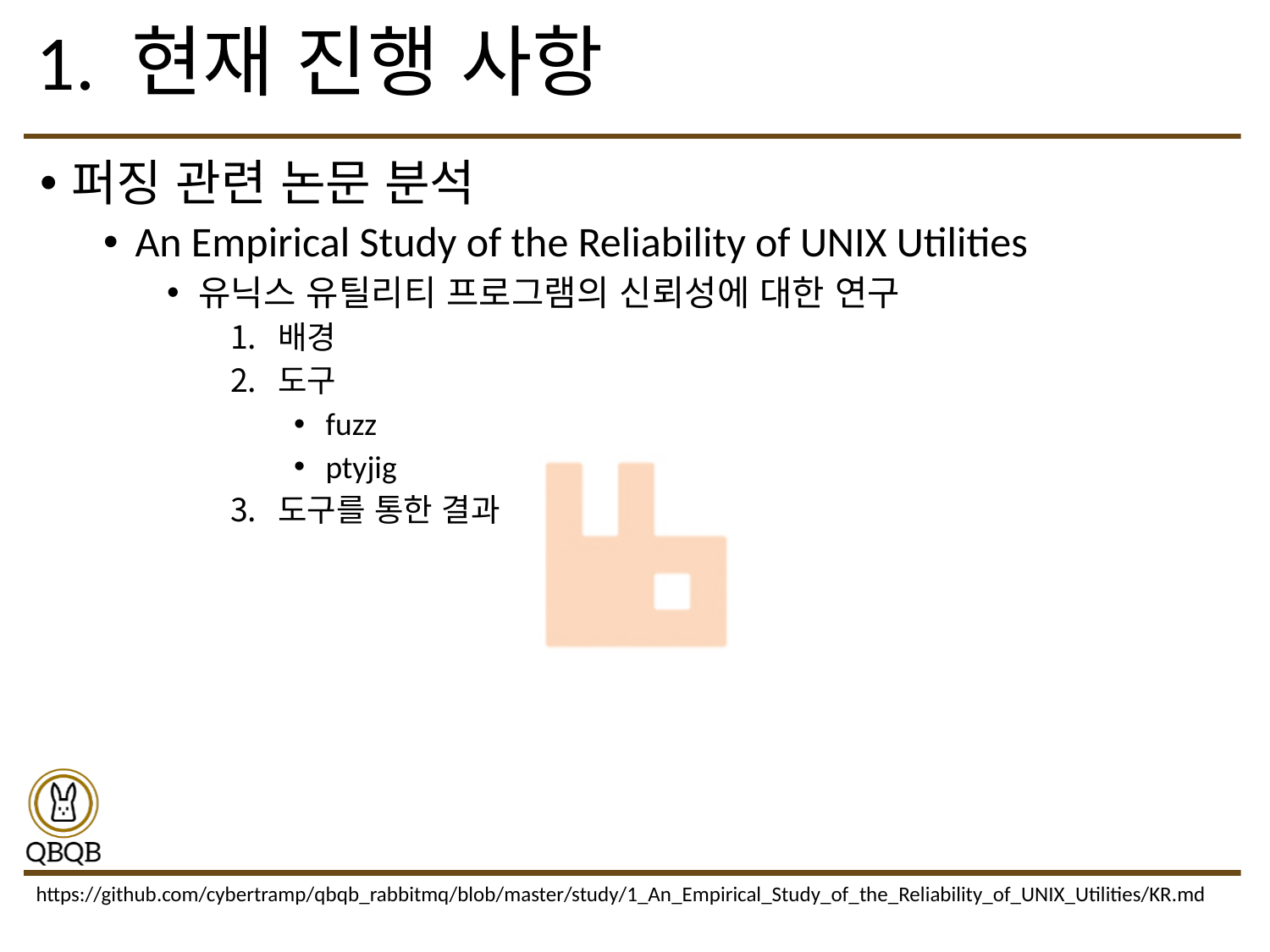

# 1. 현재 진행 사항
퍼징 관련 논문 분석
An Empirical Study of the Reliability of UNIX Utilities
유닉스 유틸리티 프로그램의 신뢰성에 대한 연구
배경
도구
fuzz
ptyjig
도구를 통한 결과

https://github.com/cybertramp/qbqb_rabbitmq/blob/master/study/1_An_Empirical_Study_of_the_Reliability_of_UNIX_Utilities/KR.md